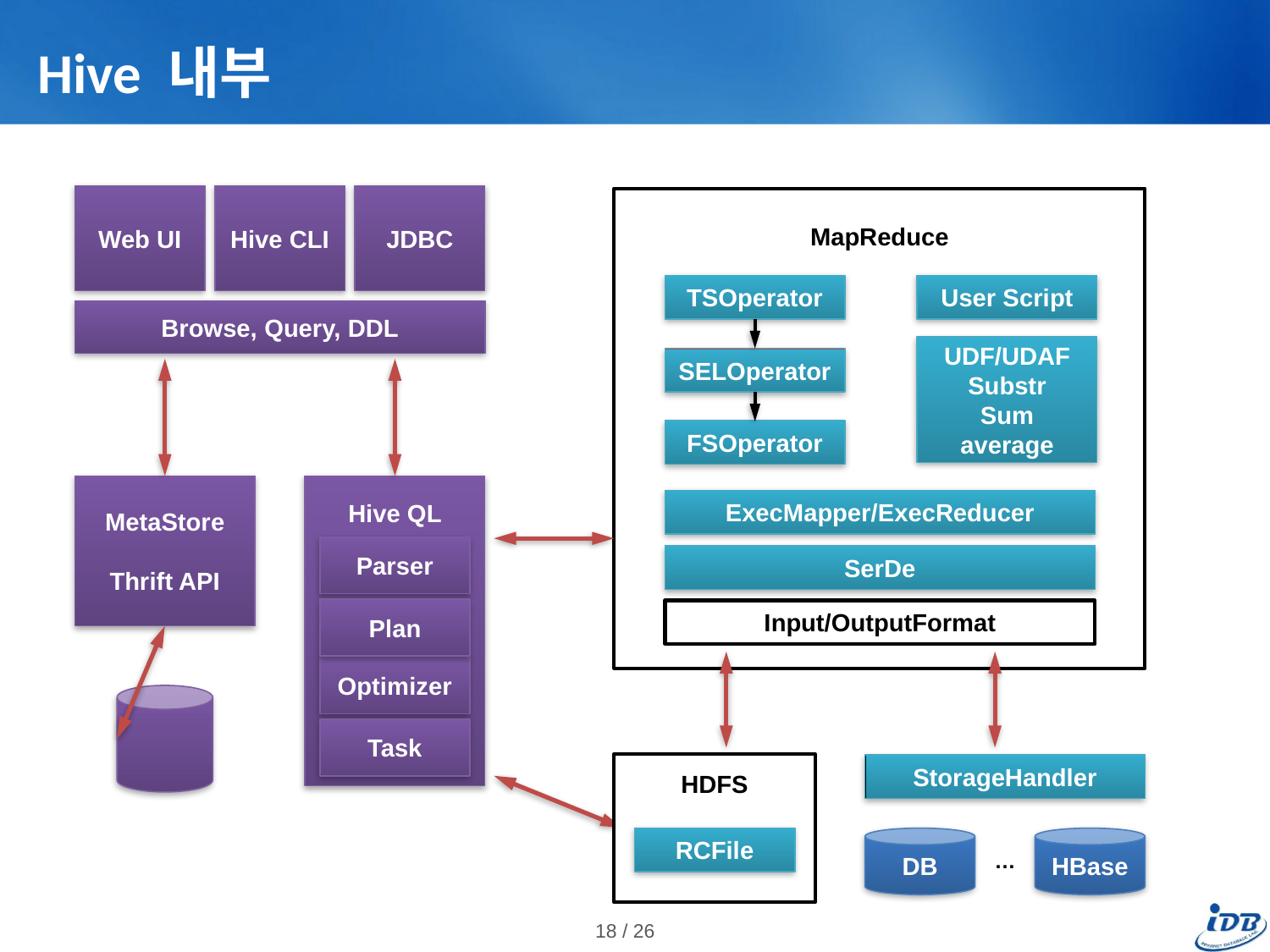

# Hive 내부
Web UI
Hive CLI
JDBC
MapReduce

TSOperator
User Script
Browse, Query, DDL
UDF/UDAF
Substr
Sum
average
SELOperator
FSOperator
MetaStore

Thrift API
Hive QL

ExecMapper/ExecReducer
Parser
SerDe
Plan
Input/OutputFormat
Optimizer

Task
HDFS

StorageHandler
RCFile
DB
HBase
…